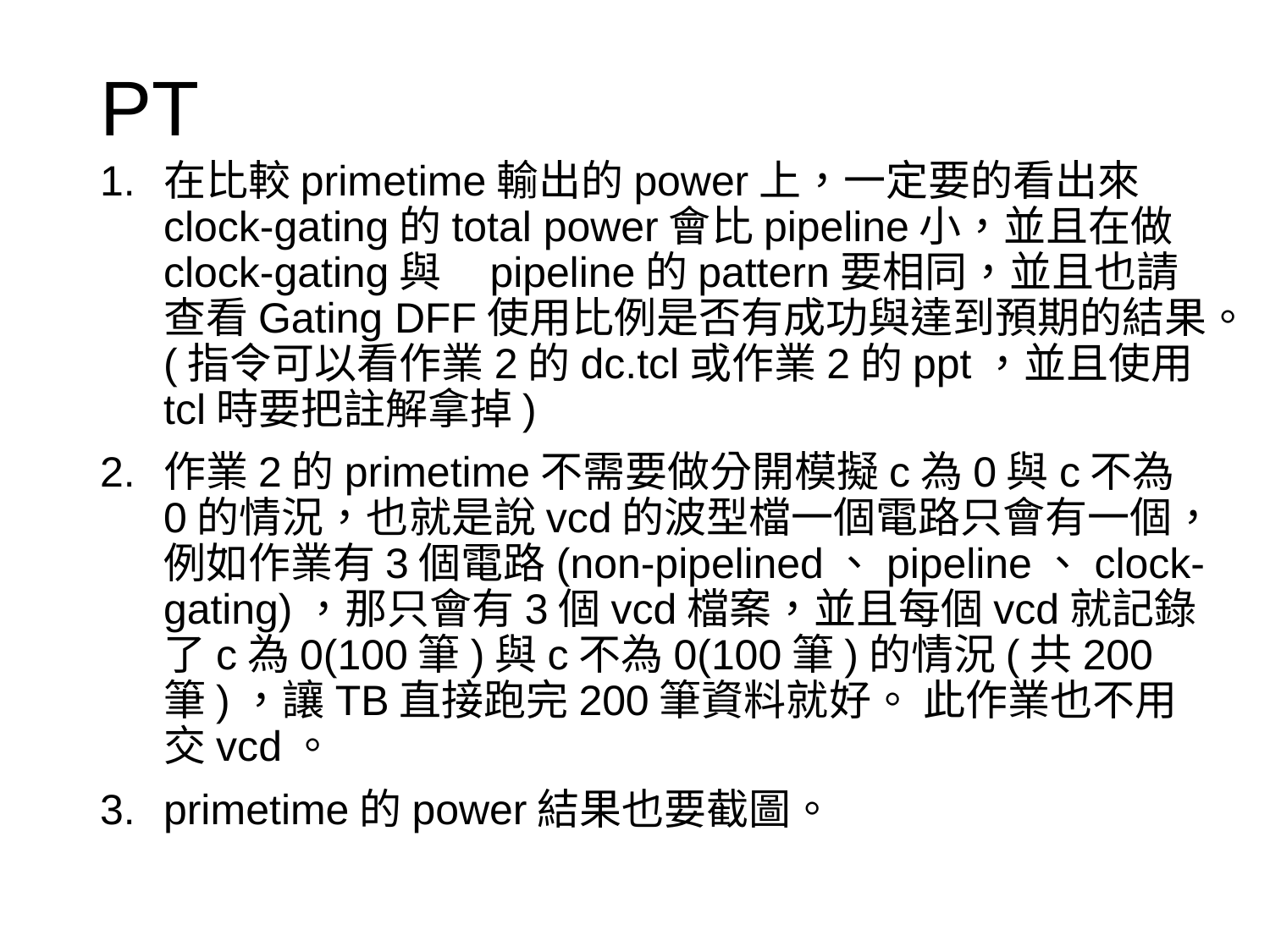

# PT
在比較primetime輸出的power上，一定要的看出來clock-gating的total power會比pipeline小，並且在做clock-gating與    pipeline的pattern要相同，並且也請查看Gating DFF使用比例是否有成功與達到預期的結果。(指令可以看作業2的dc.tcl或作業2的ppt，並且使用tcl時要把註解拿掉)
作業2的primetime不需要做分開模擬c為0與c不為0的情況，也就是說vcd的波型檔一個電路只會有一個，例如作業有3個電路(non-pipelined、pipeline、clock-gating)，那只會有3個vcd檔案，並且每個vcd就記錄了c為0(100筆)與c不為0(100筆)的情況(共200筆)，讓TB直接跑完200筆資料就好。 此作業也不用交vcd。
primetime的power結果也要截圖。